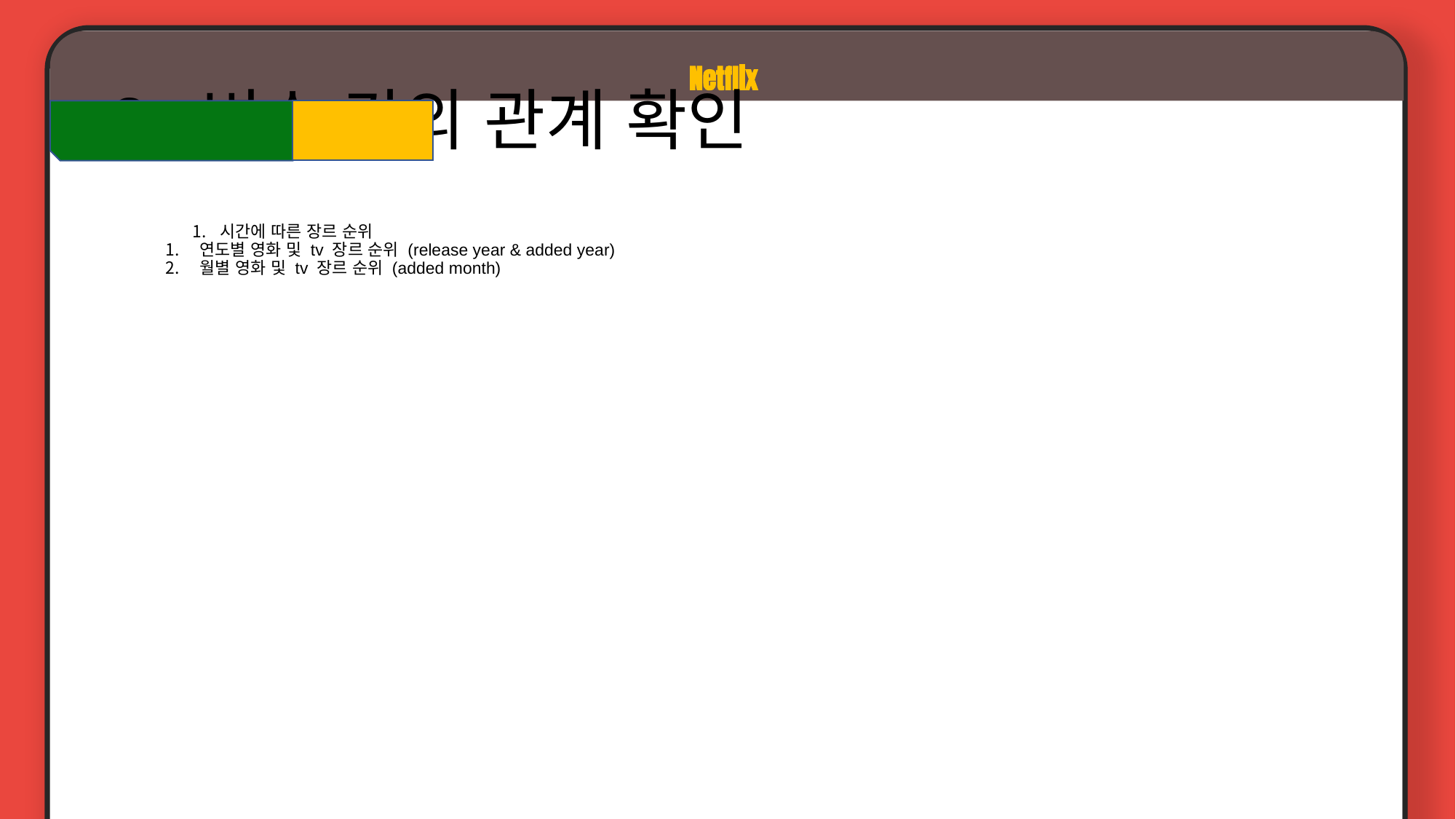

Netflix
# 2. 변수 간의 관계 확인

시간에 따른 장르 순위
연도별 영화 및 tv 장르 순위 (release year & added year)
월별 영화 및 tv 장르 순위 (added month)